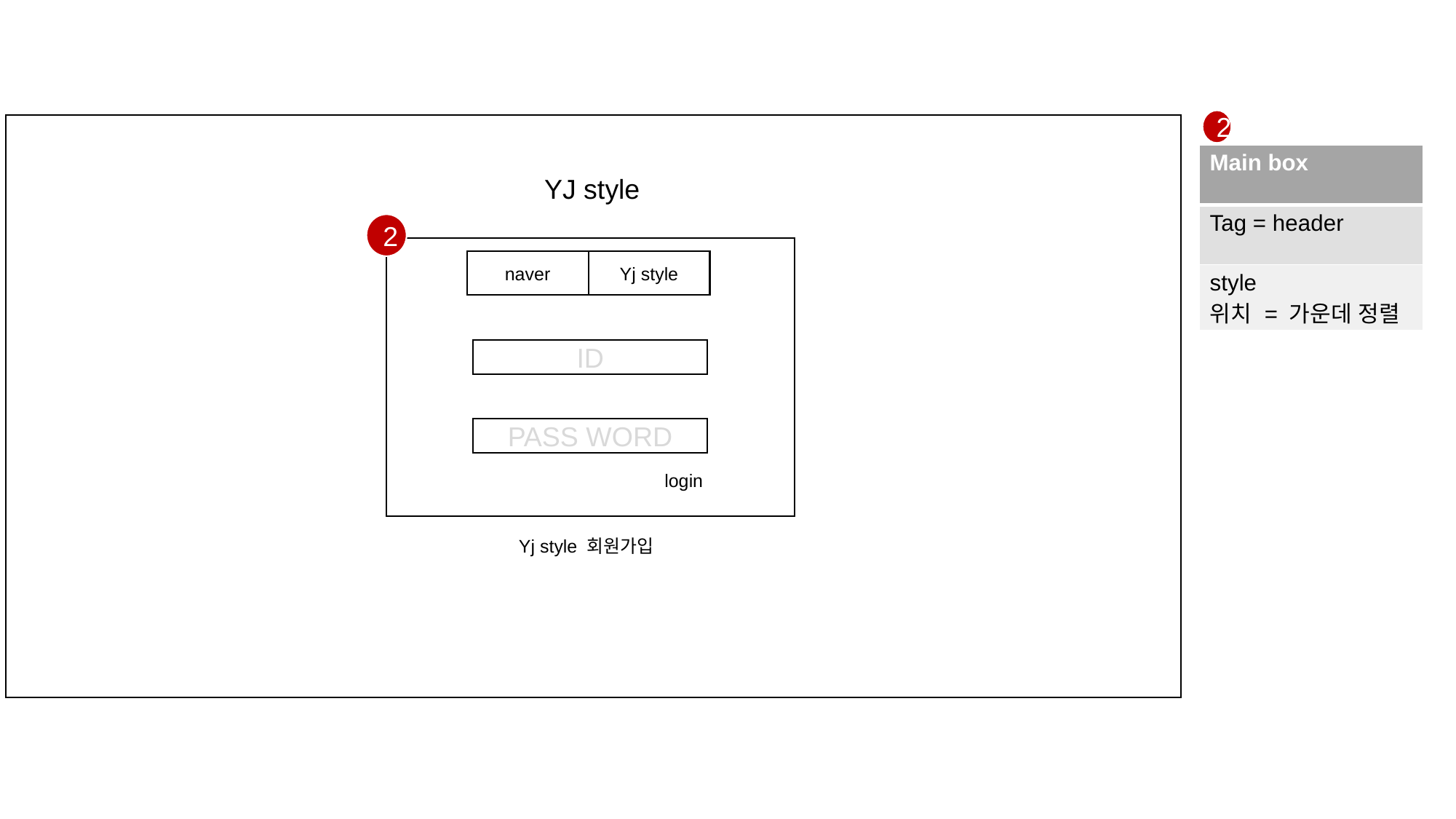

2

| Main box |
| --- |
| Tag = header |
| style 위치 = 가운데 정렬 |
 YJ style
2

naver
Yj style
ID
PASS WORD
login
Yj style 회원가입